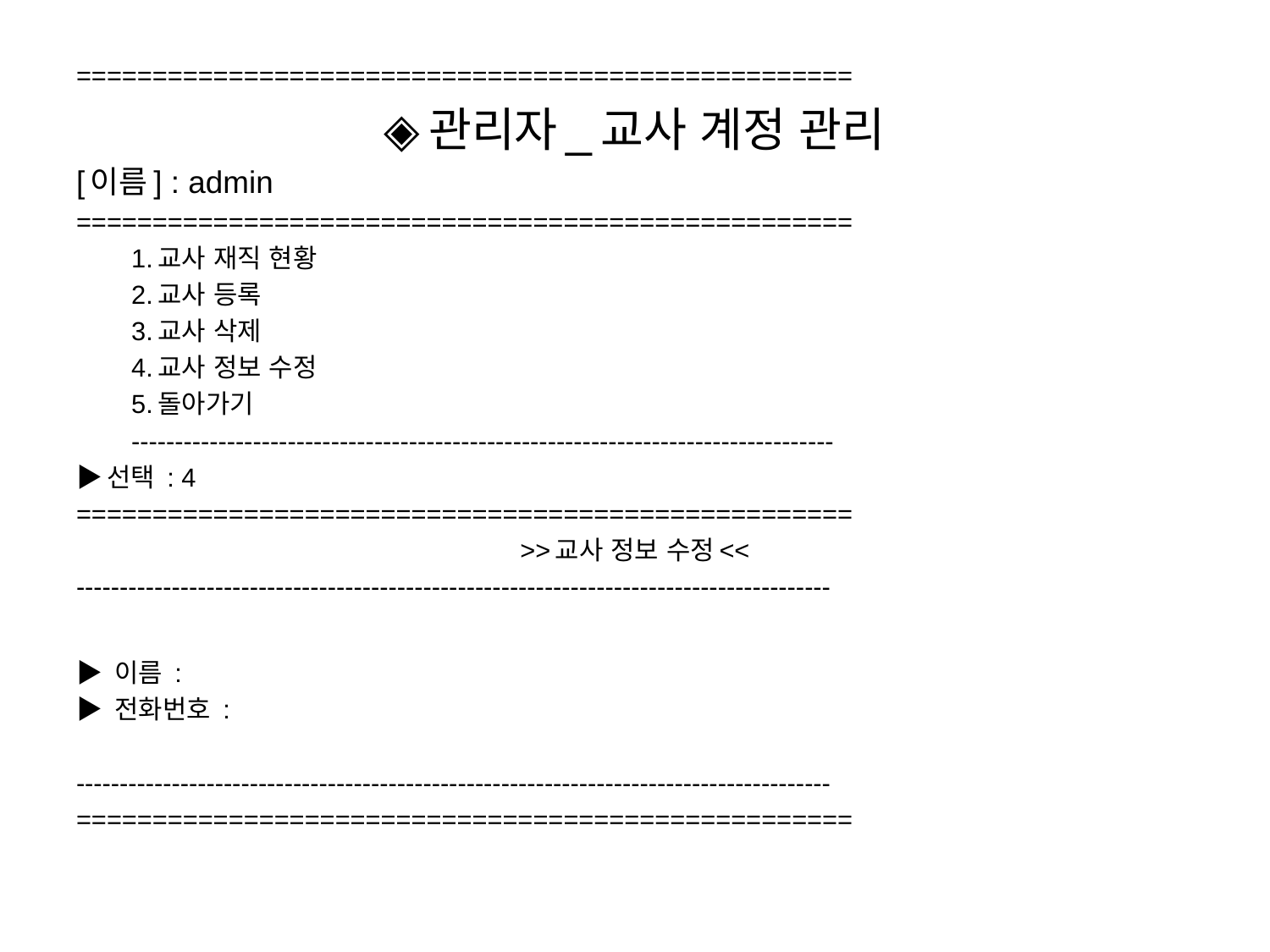

===================================================
◈관리자_교사 계정 관리
[이름] : admin
===================================================
1.교사 재직 현황
2.교사 등록
3.교사 삭제
4.교사 정보 수정
5.돌아가기
---------------------------------------------------------------------------------
▶선택 : 4
===================================================
>>교사 정보 수정<<
---------------------------------------------------------------------------------------

▶ 이름 :
▶ 전화번호 :

---------------------------------------------------------------------------------------
===================================================